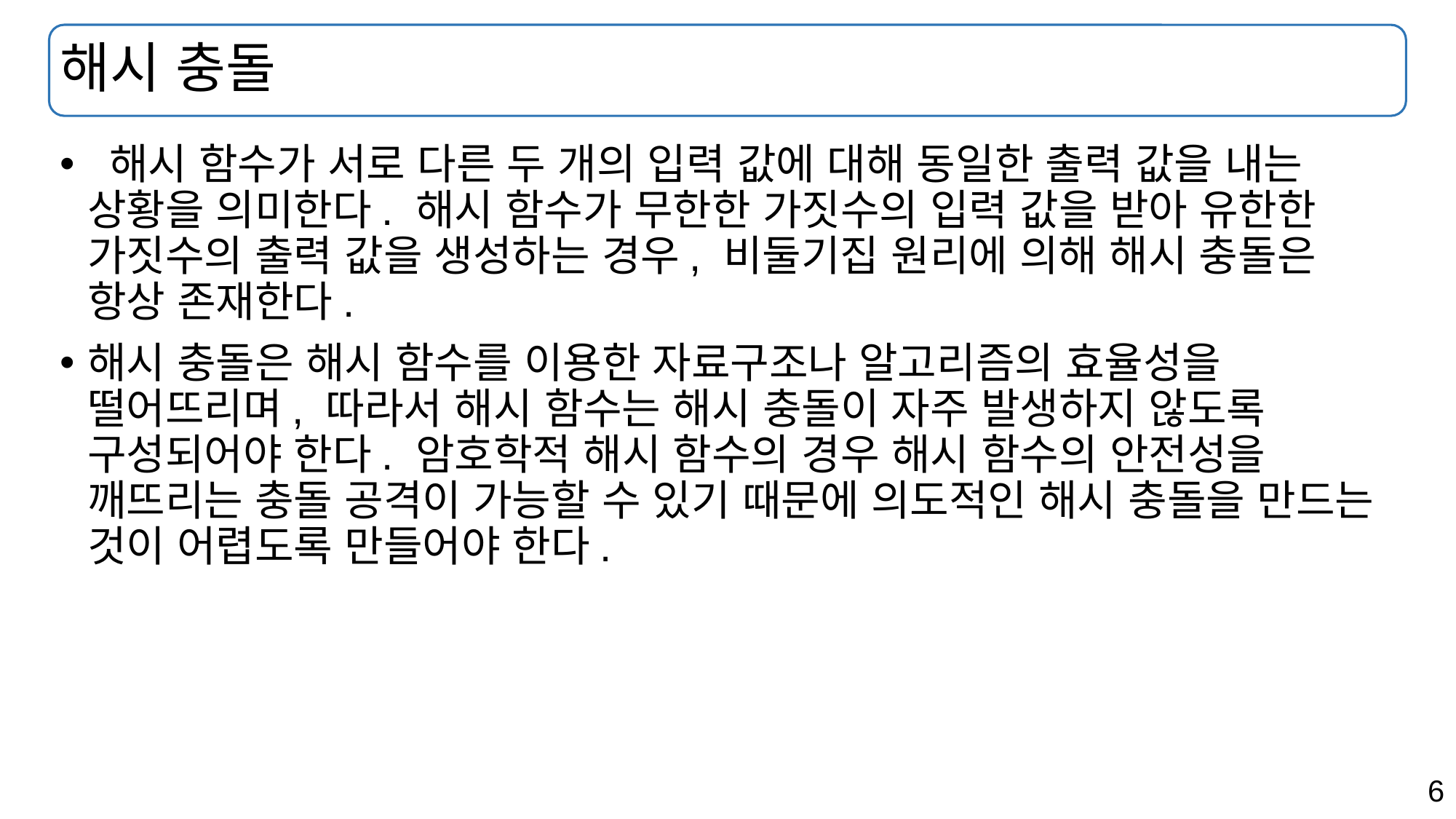

# 해시 충돌
 해시 함수가 서로 다른 두 개의 입력 값에 대해 동일한 출력 값을 내는 상황을 의미한다. 해시 함수가 무한한 가짓수의 입력 값을 받아 유한한 가짓수의 출력 값을 생성하는 경우, 비둘기집 원리에 의해 해시 충돌은 항상 존재한다.
해시 충돌은 해시 함수를 이용한 자료구조나 알고리즘의 효율성을 떨어뜨리며, 따라서 해시 함수는 해시 충돌이 자주 발생하지 않도록 구성되어야 한다. 암호학적 해시 함수의 경우 해시 함수의 안전성을 깨뜨리는 충돌 공격이 가능할 수 있기 때문에 의도적인 해시 충돌을 만드는 것이 어렵도록 만들어야 한다.